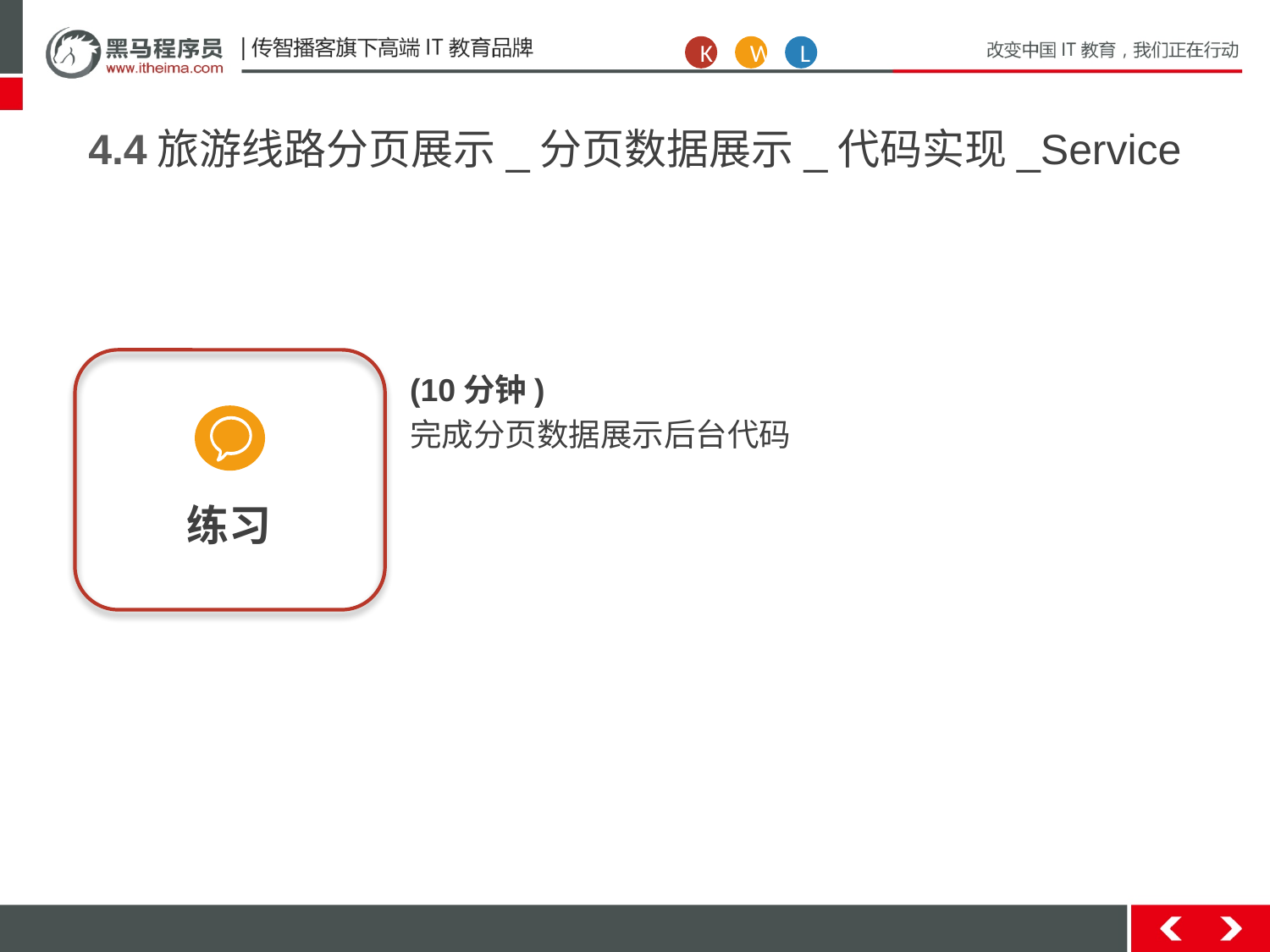

K
W
L
4.4旅游线路分页展示_分页数据展示_代码实现_Service

练习
(10分钟)
完成分页数据展示后台代码